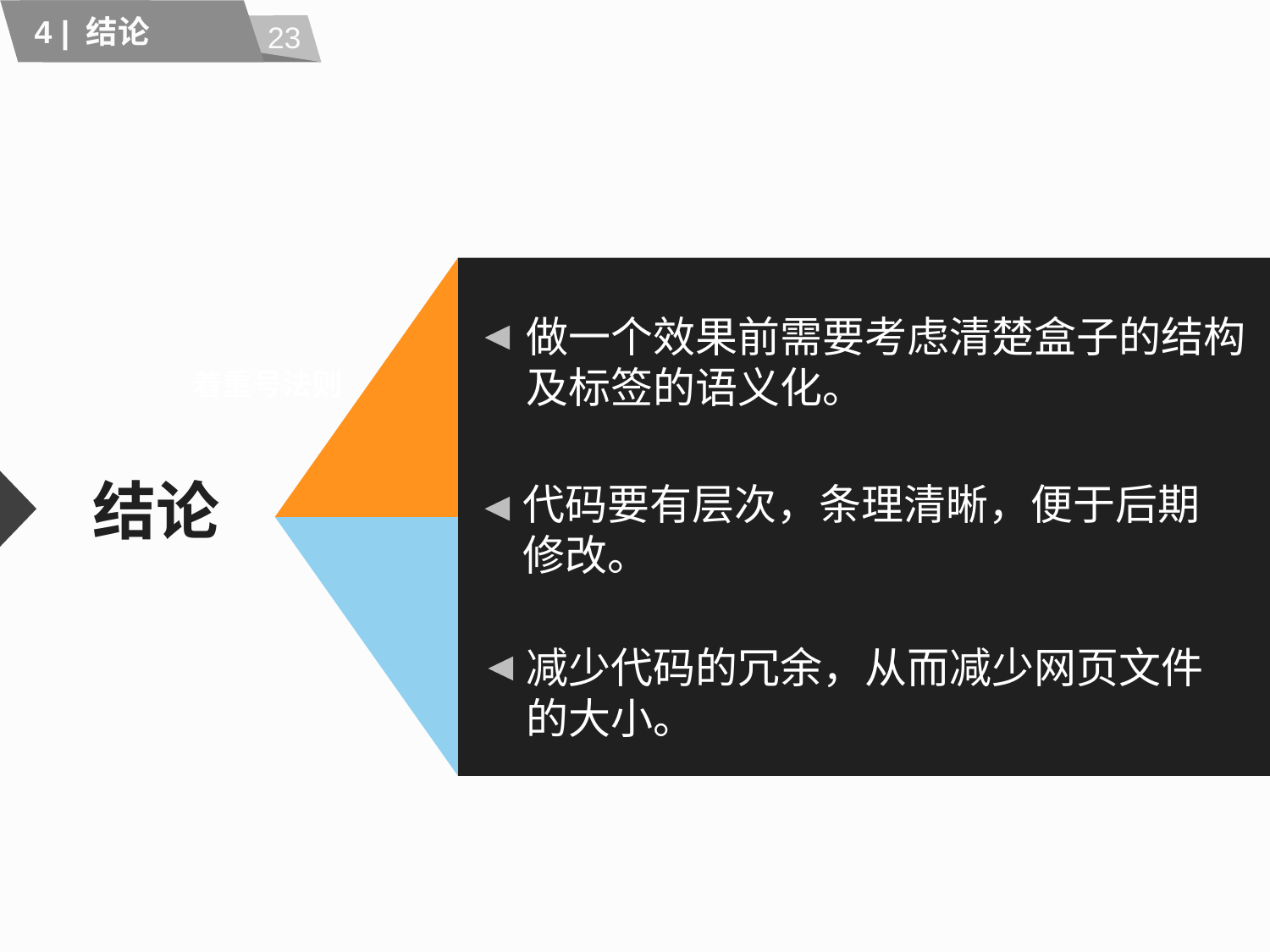

23
4 | 结论

做一个效果前需要考虑清楚盒子的结构及标签的语义化。

着重号法则
# 结论
代码要有层次，条理清晰，便于后期修改。

减少代码的冗余，从而减少网页文件的大小。